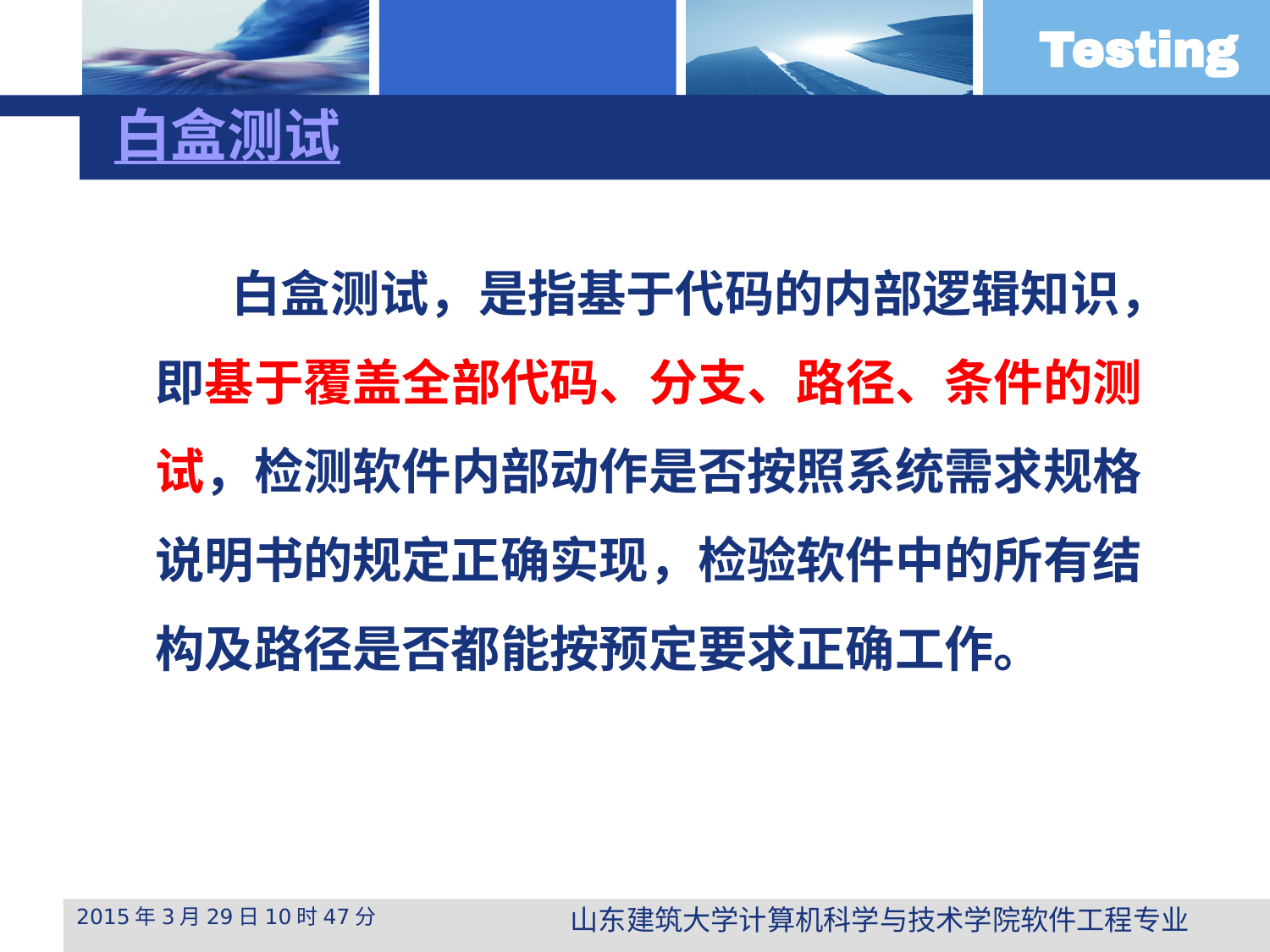

# 白盒测试
          白盒测试，是指基于代码的内部逻辑知识，即基于覆盖全部代码、分支、路径、条件的测试，检测软件内部动作是否按照系统需求规格说明书的规定正确实现，检验软件中的所有结构及路径是否都能按预定要求正确工作。
山东建筑大学计算机科学与技术学院软件工程专业
2015年3月29日10时47分